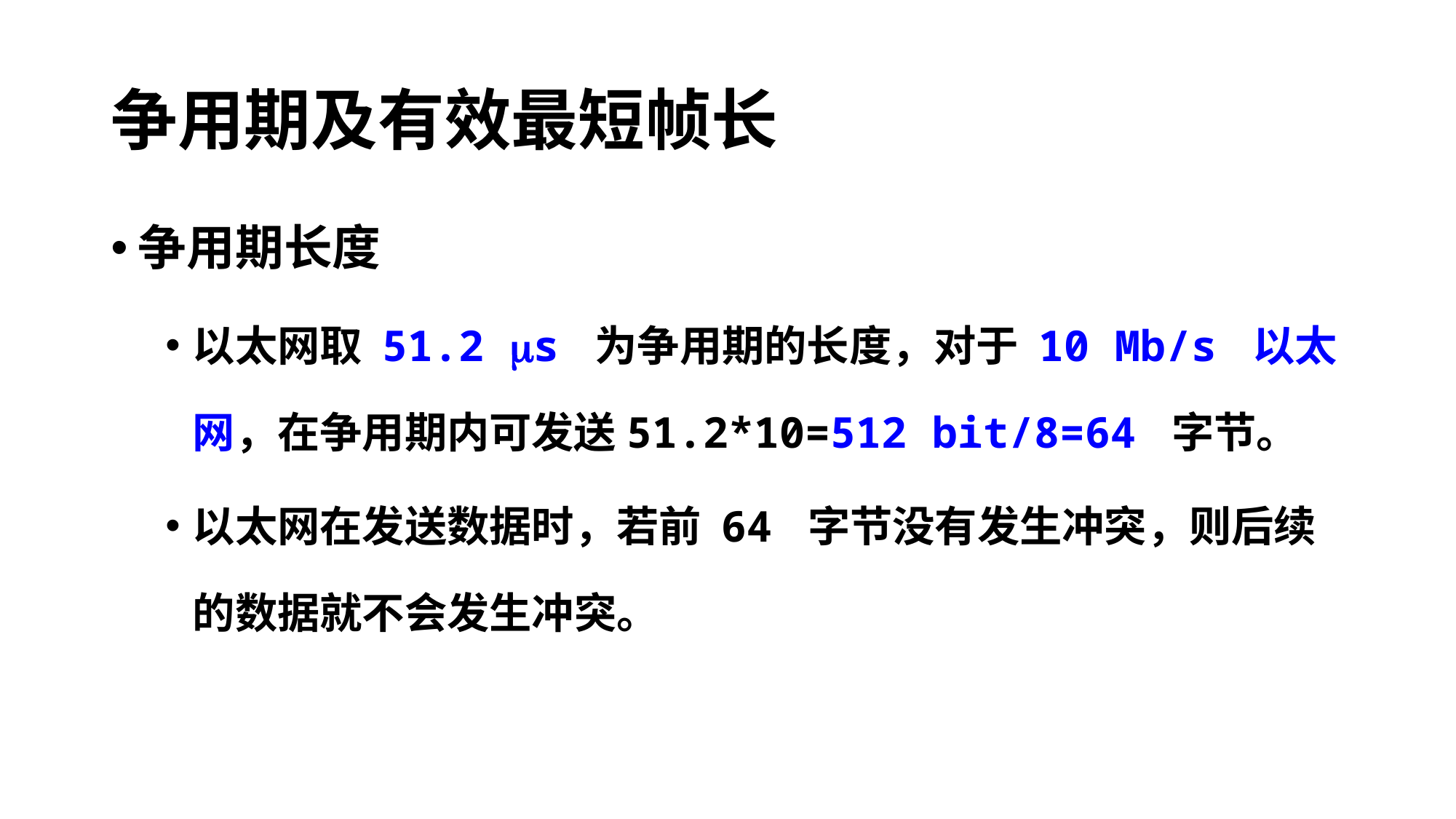

# 争用期及有效最短帧长
争用期长度
以太网取 51.2 μs 为争用期的长度，对于 10 Mb/s 以太网，在争用期内可发送51.2*10=512 bit/8=64 字节。
以太网在发送数据时，若前 64 字节没有发生冲突，则后续的数据就不会发生冲突。